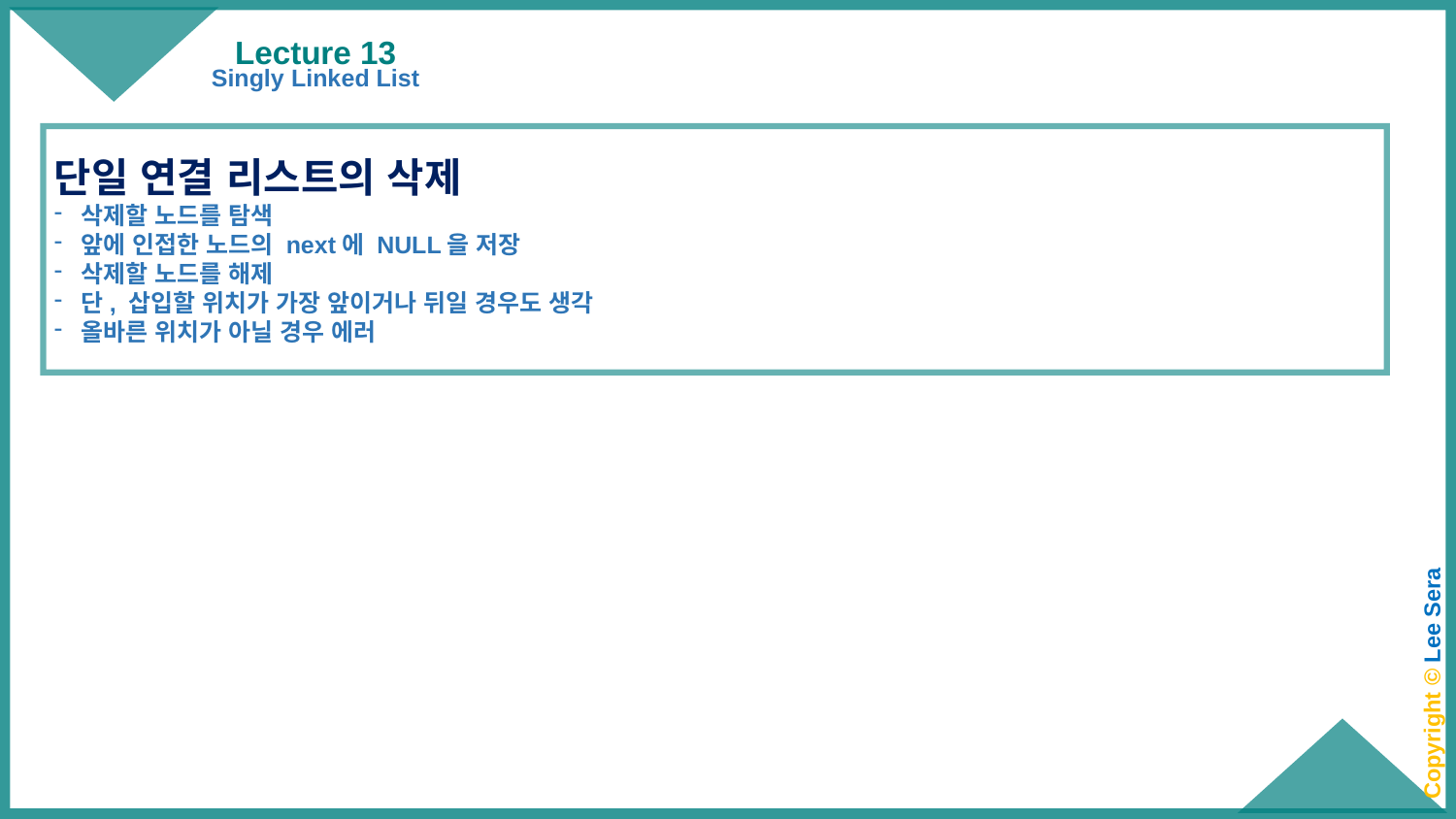

# Lecture 13
Singly Linked List
단일 연결 리스트의 삭제
삭제할 노드를 탐색
앞에 인접한 노드의 next에 NULL을 저장
삭제할 노드를 해제
단, 삽입할 위치가 가장 앞이거나 뒤일 경우도 생각
올바른 위치가 아닐 경우 에러
Copyright © Lee Sera